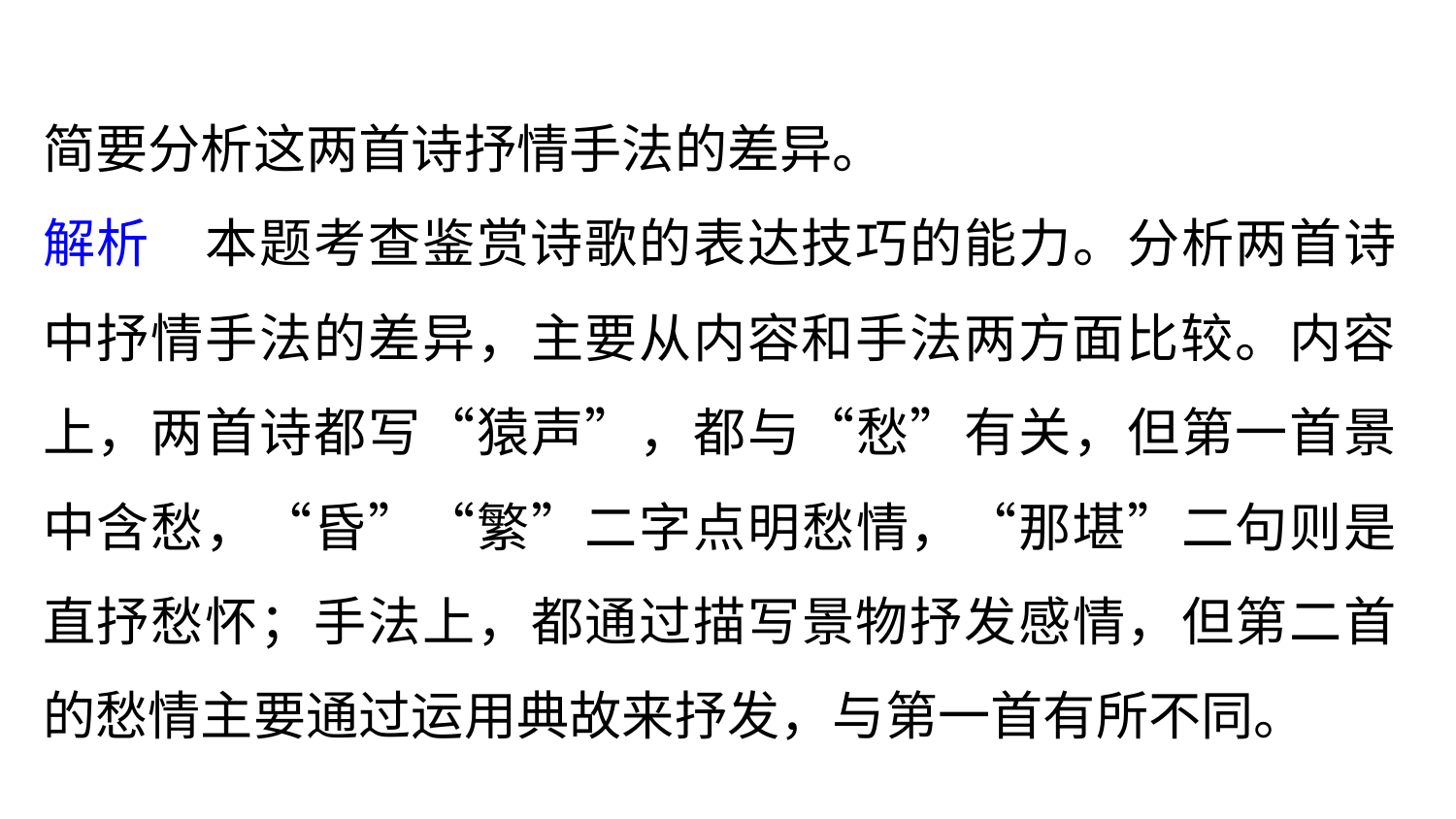

简要分析这两首诗抒情手法的差异。
解析　本题考查鉴赏诗歌的表达技巧的能力。分析两首诗中抒情手法的差异，主要从内容和手法两方面比较。内容上，两首诗都写“猿声”，都与“愁”有关，但第一首景中含愁，“昏”“繁”二字点明愁情，“那堪”二句则是直抒愁怀；手法上，都通过描写景物抒发感情，但第二首的愁情主要通过运用典故来抒发，与第一首有所不同。